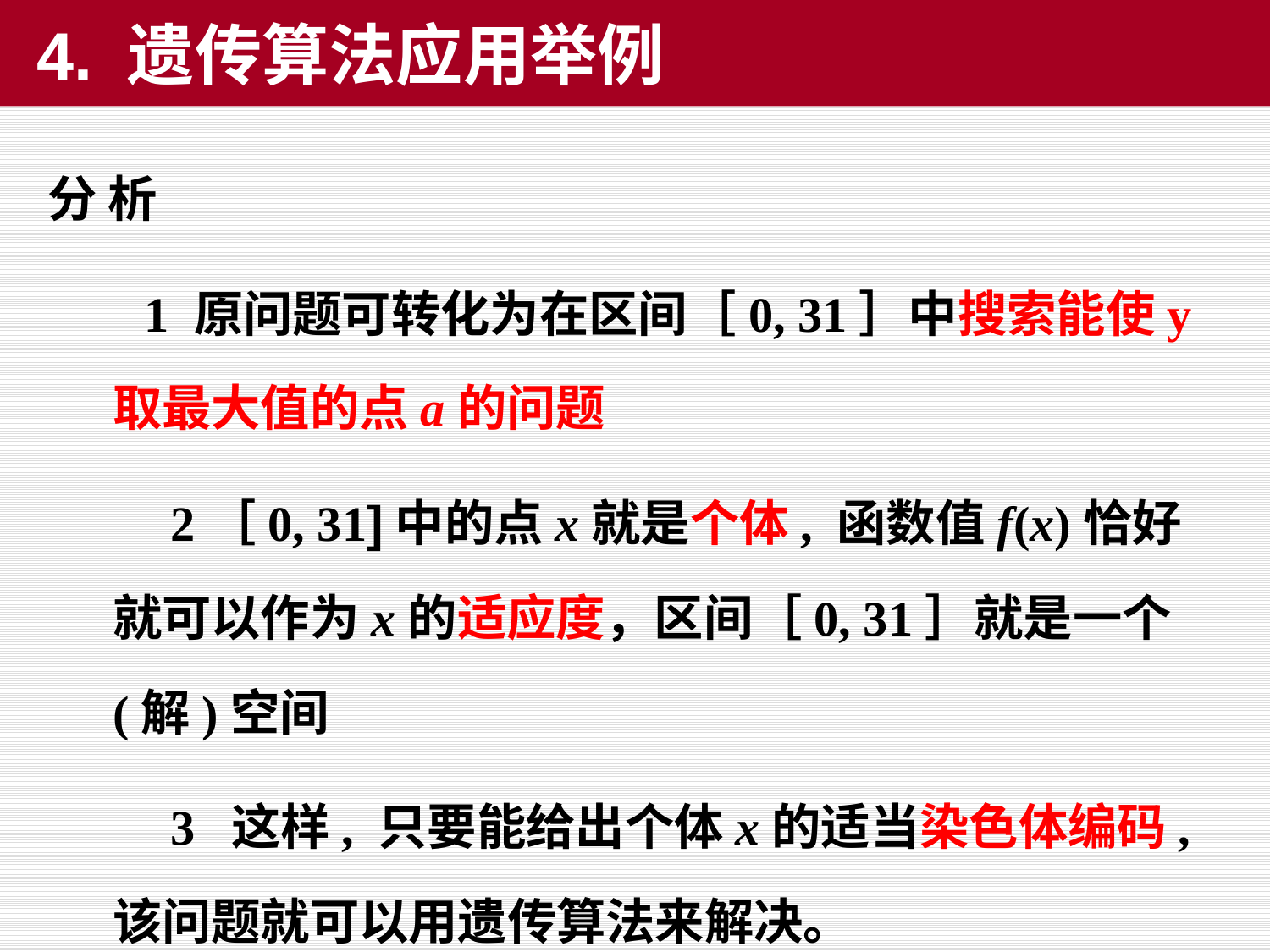

# 4. 遗传算法应用举例
分 析
       1 原问题可转化为在区间［0, 31］中搜索能使y取最大值的点a的问题
          2［0, 31]中的点x就是个体, 函数值f(x)恰好就可以作为x的适应度，区间［0, 31］就是一个(解)空间
          3  这样, 只要能给出个体x的适当染色体编码, 该问题就可以用遗传算法来解决。